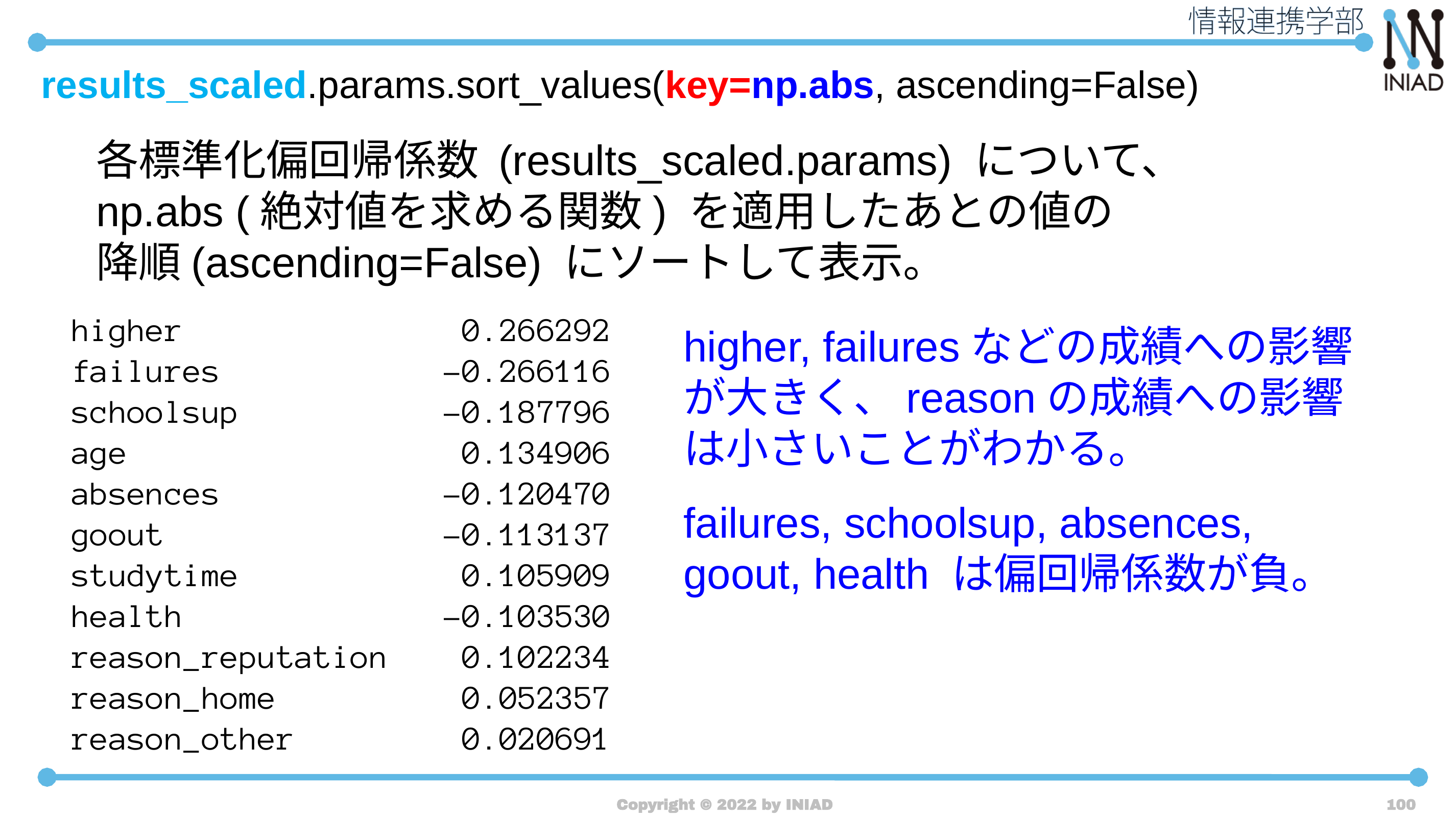

results_scaled.params.sort_values(key=np.abs, ascending=False)
各標準化偏回帰係数 (results_scaled.params) について、
np.abs (絶対値を求める関数) を適用したあとの値の
降順(ascending=False) にソートして表示。
higher               0.266292
failures            -0.266116
schoolsup           -0.187796
age                  0.134906
absences            -0.120470
goout               -0.113137
studytime            0.105909
health              -0.103530
reason_reputation    0.102234
reason_home          0.052357
reason_other         0.020691
higher, failuresなどの成績への影響が大きく、reasonの成績への影響は小さいことがわかる。

failures, schoolsup, absences, goout, health は偏回帰係数が負。
Copyright © 2022 by INIAD
100